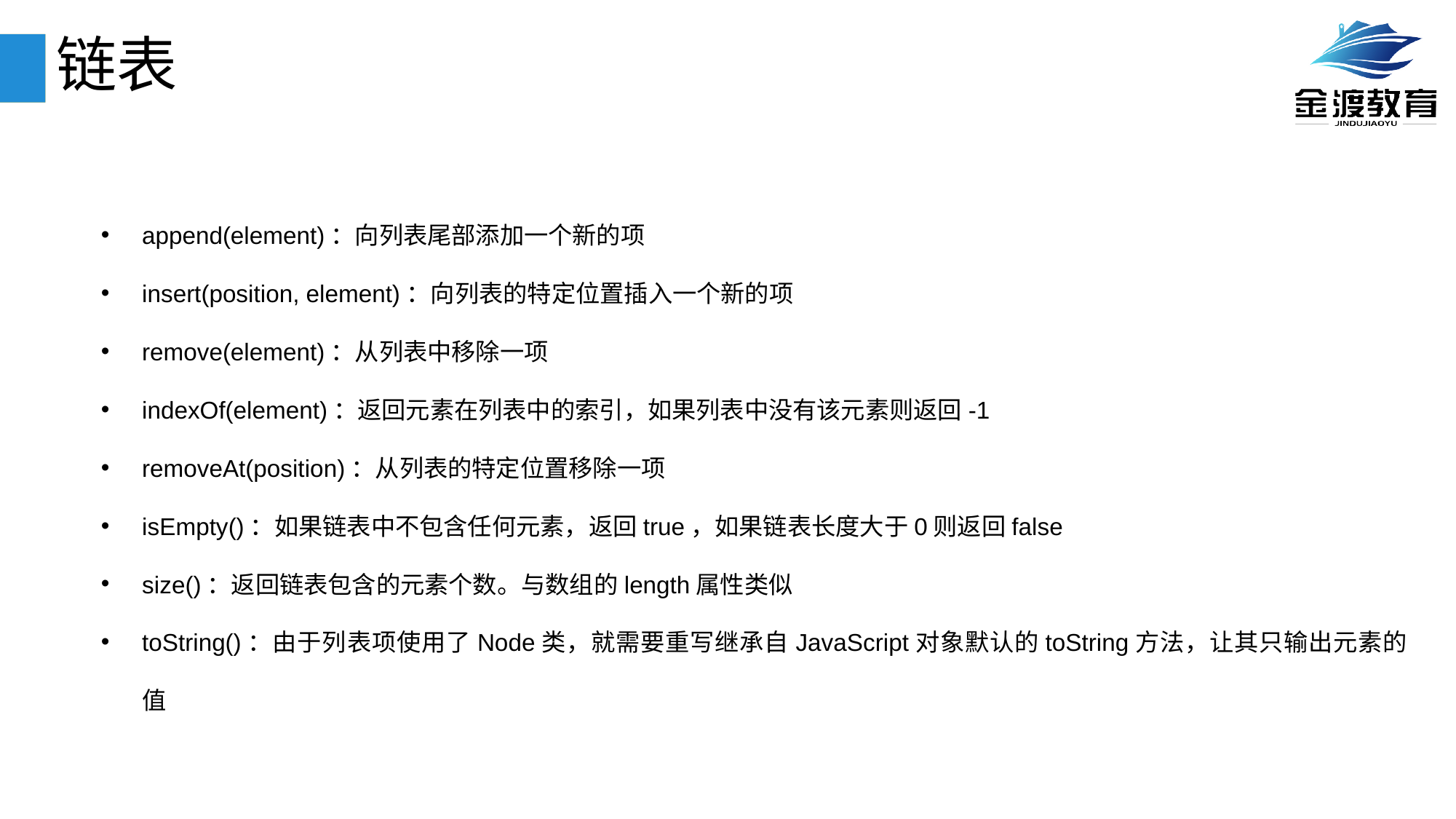

# 链表
append(element)：向列表尾部添加一个新的项
insert(position, element)：向列表的特定位置插入一个新的项
remove(element)：从列表中移除一项
indexOf(element)：返回元素在列表中的索引，如果列表中没有该元素则返回-1
removeAt(position)：从列表的特定位置移除一项
isEmpty()：如果链表中不包含任何元素，返回true，如果链表长度大于0则返回false
size()：返回链表包含的元素个数。与数组的length属性类似
toString()：由于列表项使用了Node类，就需要重写继承自JavaScript对象默认的toString方法，让其只输出元素的值